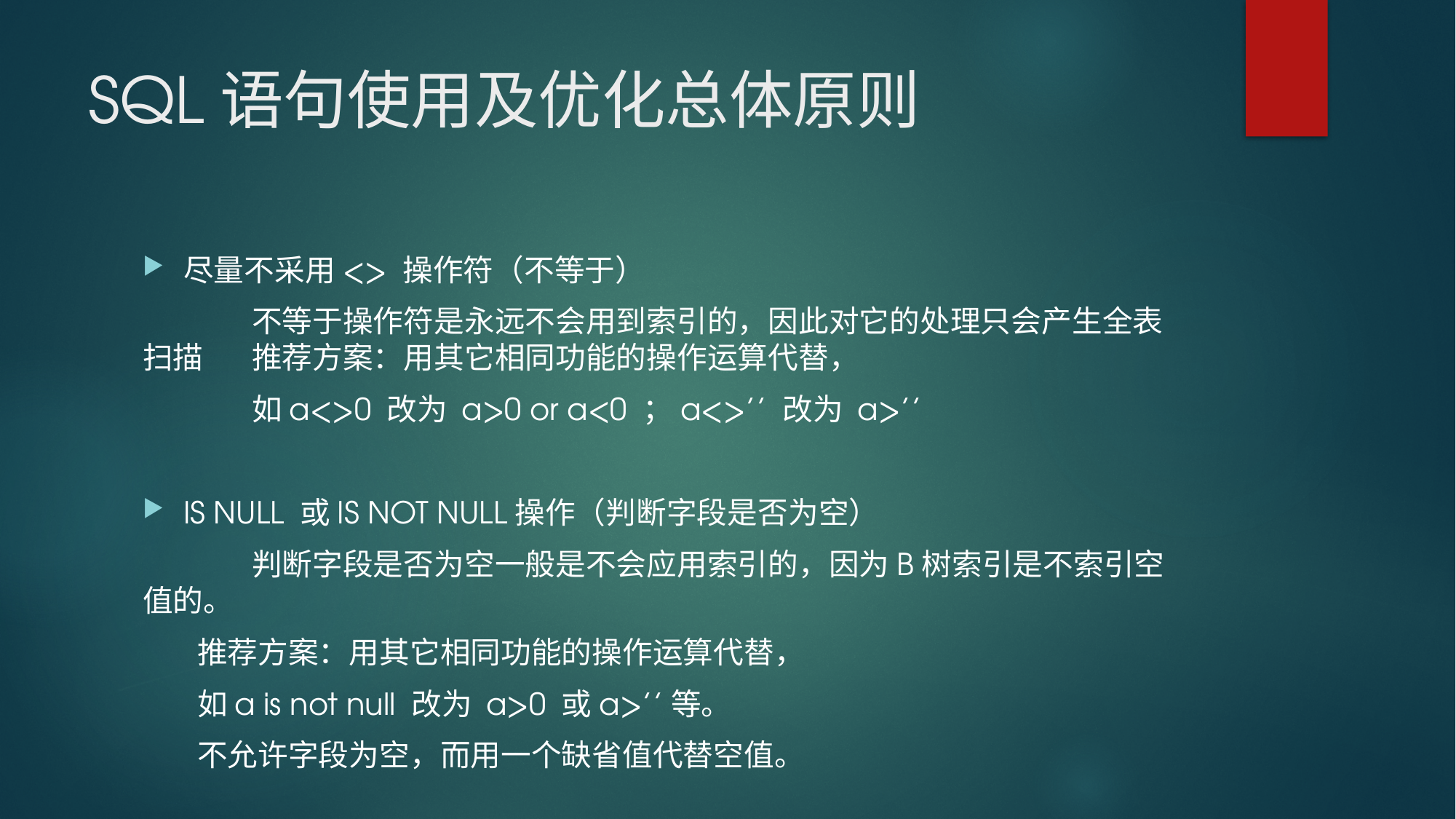

# SQL语句使用及优化总体原则
尽量不采用<> 操作符（不等于）
	不等于操作符是永远不会用到索引的，因此对它的处理只会产生全表扫描	推荐方案：用其它相同功能的操作运算代替，
	如a<>0 改为 a>0 or a<0 ；a<>’’ 改为 a>’’

IS NULL 或IS NOT NULL操作（判断字段是否为空）
	判断字段是否为空一般是不会应用索引的，因为B树索引是不索引空值的。
推荐方案：用其它相同功能的操作运算代替，
如a is not null 改为 a>0 或a>’’等。
不允许字段为空，而用一个缺省值代替空值。